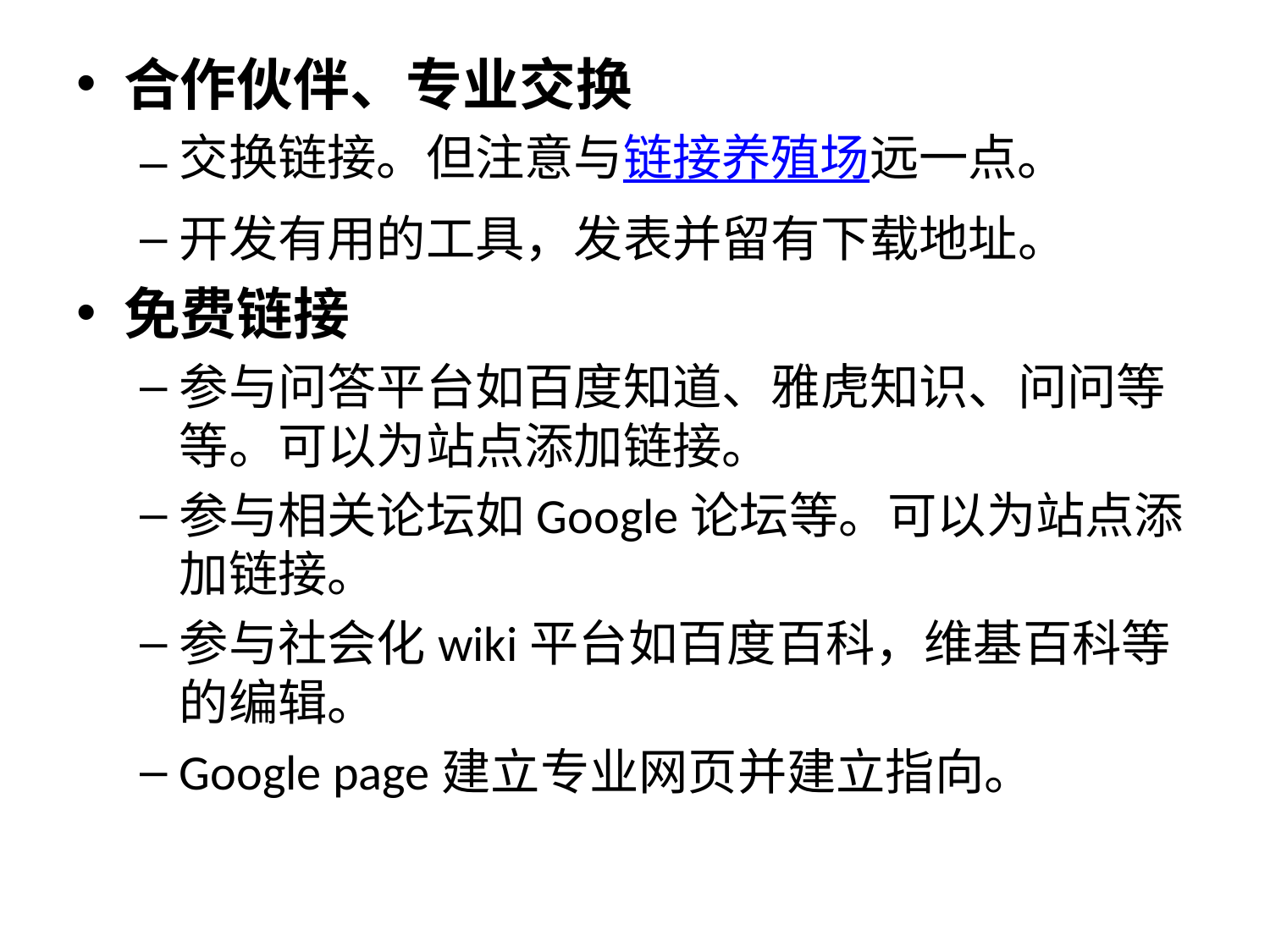

#
合作伙伴、专业交换
交换链接。但注意与链接养殖场远一点。
开发有用的工具，发表并留有下载地址。
免费链接
参与问答平台如百度知道、雅虎知识、问问等等。可以为站点添加链接。
参与相关论坛如Google论坛等。可以为站点添加链接。
参与社会化wiki平台如百度百科，维基百科等的编辑。
Google page建立专业网页并建立指向。